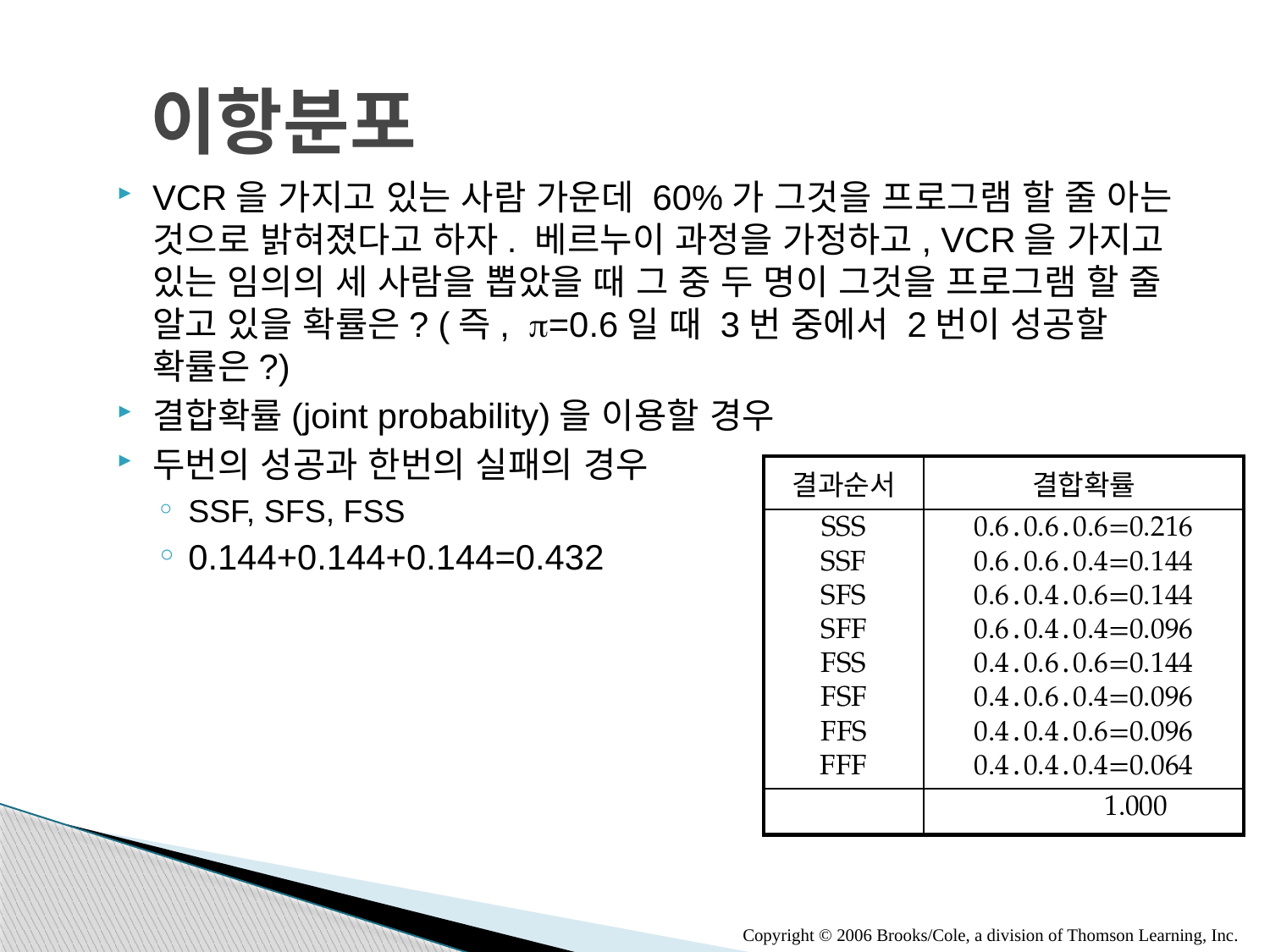

# 이항분포
VCR을 가지고 있는 사람 가운데 60%가 그것을 프로그램 할 줄 아는 것으로 밝혀졌다고 하자. 베르누이 과정을 가정하고, VCR을 가지고 있는 임의의 세 사람을 뽑았을 때 그 중 두 명이 그것을 프로그램 할 줄 알고 있을 확률은? (즉,  π=0.6일 때 3번 중에서 2번이 성공할 확률은?)
결합확률(joint probability)을 이용할 경우
두번의 성공과 한번의 실패의 경우
SSF, SFS, FSS
0.144+0.144+0.144=0.432

| 결과순서 | 결합확률 |
| --- | --- |
| SSS SSF SFS SFF FSS FSF FFS FFF | 0.6․0.6․0.6=0.216 0.6․0.6․0.4=0.144 0.6․0.4․0.6=0.144 0.6․0.4․0.4=0.096 0.4․0.6․0.6=0.144 0.4․0.6․0.4=0.096 0.4․0.4․0.6=0.096 0.4․0.4․0.4=0.064 |
|  | 1.000 |